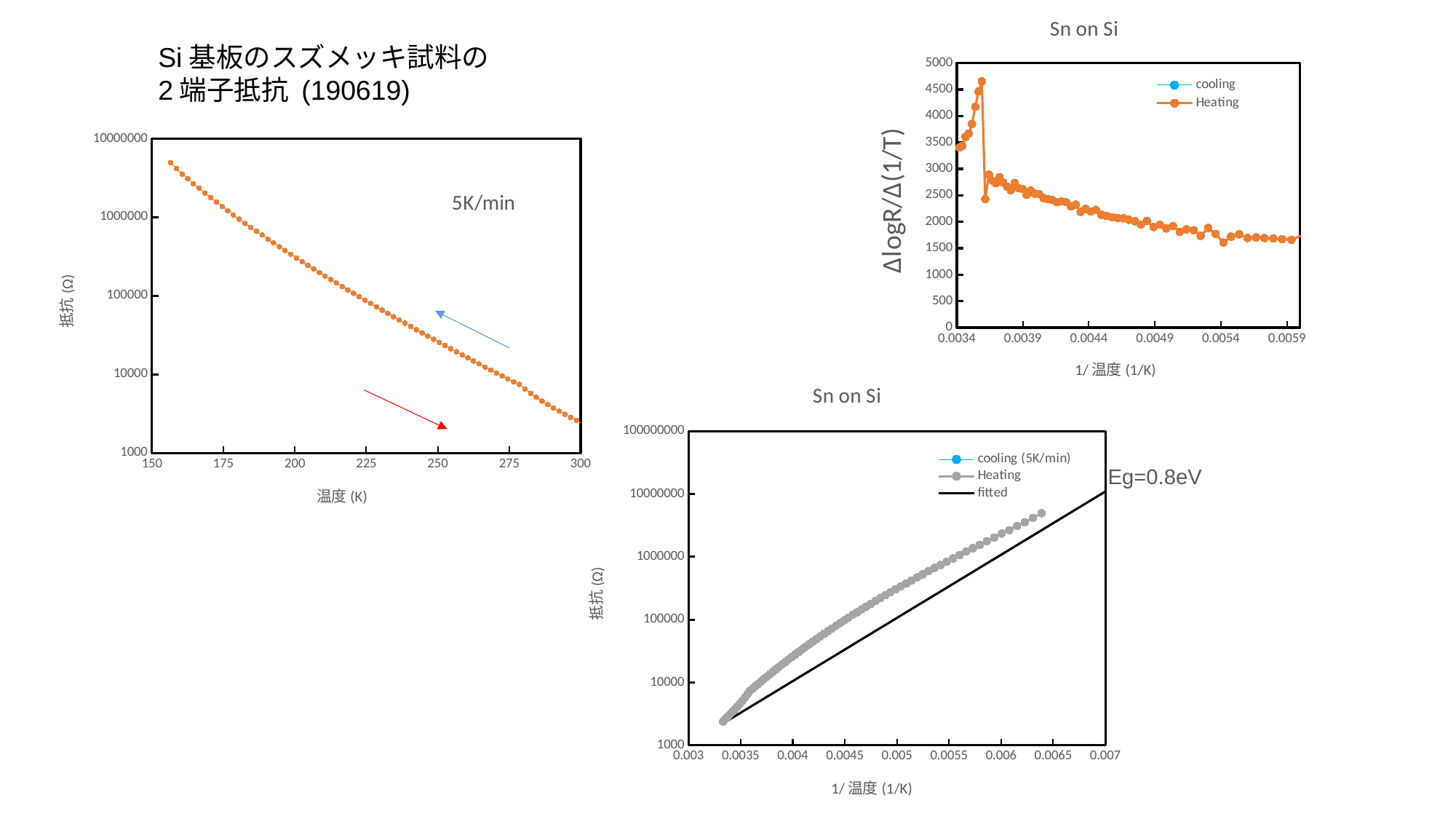

### Chart: Sn on Si

| Category | cooling | Heating |
|---|---|---|
Si基板のスズメッキ試料の
2端子抵抗 (190619)

### Chart: 5K/min

| Category | cooling (5K/min) | Heating (5K/min) |
|---|---|---|

### Chart: Sn on Si

| Category | cooling (5K/min) | Heating | fitted |
|---|---|---|---|
Eg=0.8eV